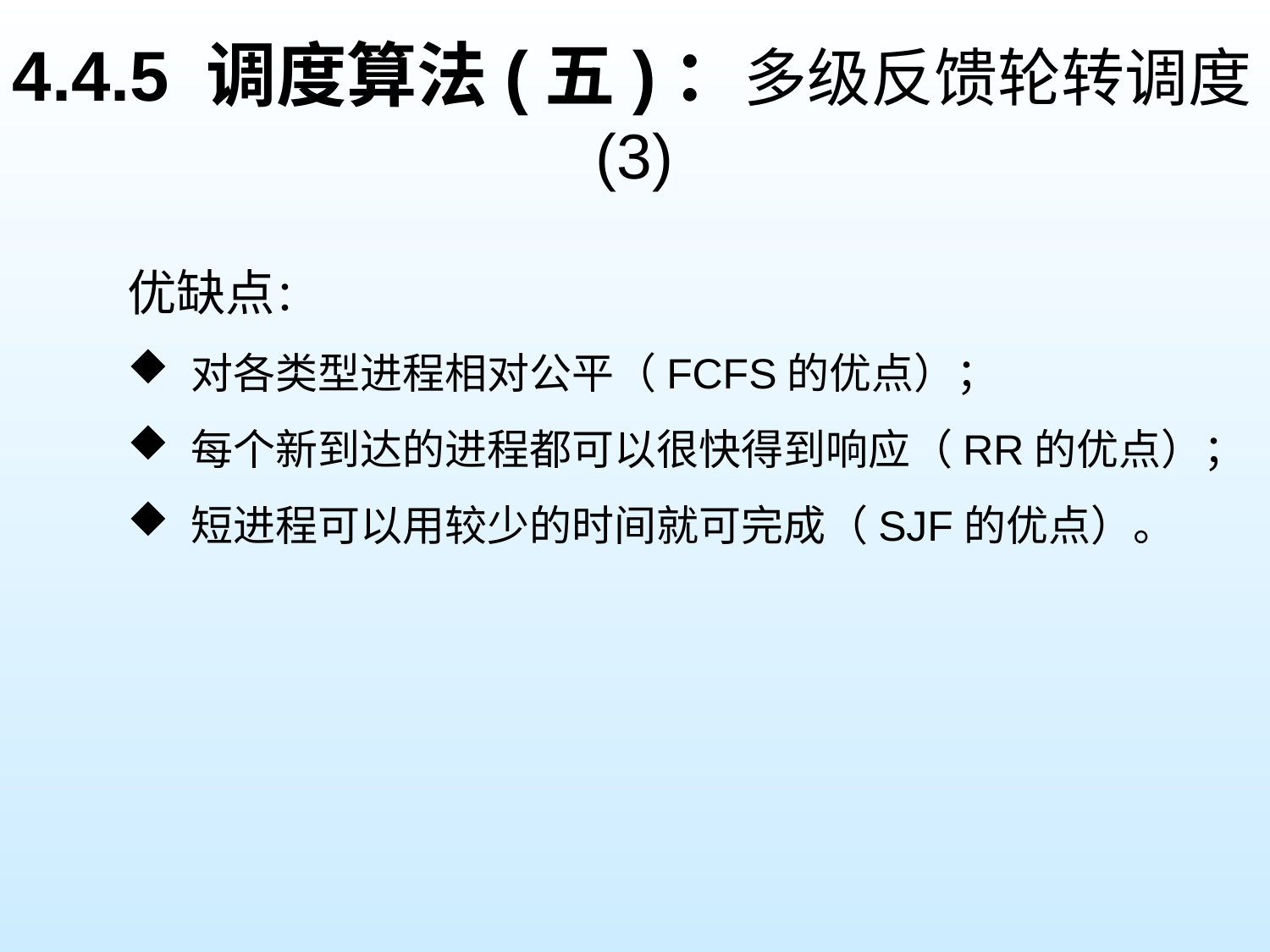

4.4.5 调度算法(五)：多级反馈轮转调度(3)
优缺点：
对各类型进程相对公平（FCFS的优点）；
每个新到达的进程都可以很快得到响应（RR的优点）；
短进程可以用较少的时间就可完成（SJF的优点）。